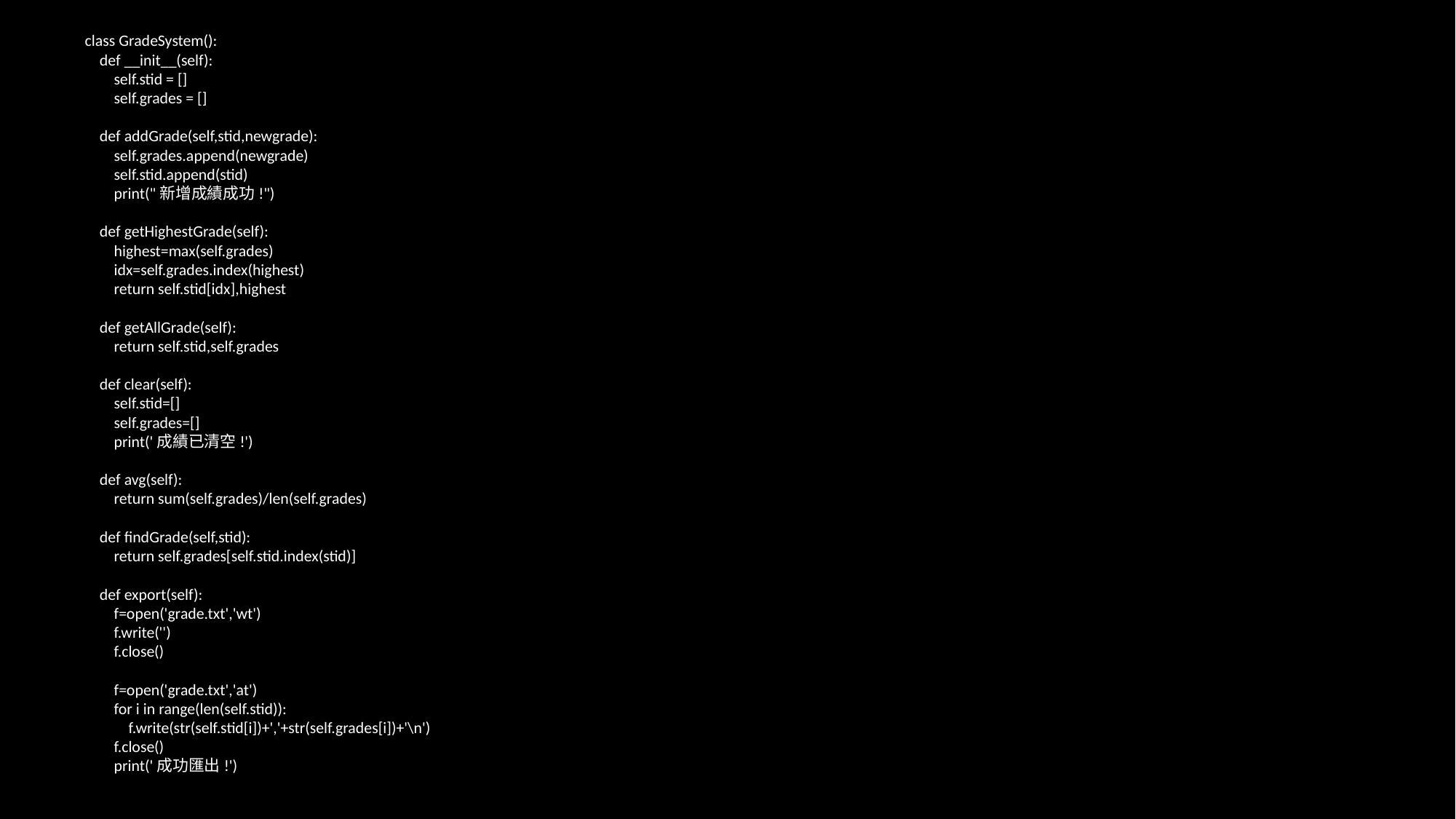

class GradeSystem():
    def __init__(self):
        self.stid = []
        self.grades = []

    def addGrade(self,stid,newgrade):
        self.grades.append(newgrade)
        self.stid.append(stid)
        print("新增成績成功!")

    def getHighestGrade(self):
        highest=max(self.grades)
        idx=self.grades.index(highest)
        return self.stid[idx],highest

    def getAllGrade(self):
        return self.stid,self.grades

    def clear(self):
        self.stid=[]
        self.grades=[]
        print('成績已清空!')

    def avg(self):
        return sum(self.grades)/len(self.grades)

    def findGrade(self,stid):
        return self.grades[self.stid.index(stid)]

    def export(self):
        f=open('grade.txt','wt')
        f.write('')
        f.close()

        f=open('grade.txt','at')
        for i in range(len(self.stid)):
            f.write(str(self.stid[i])+','+str(self.grades[i])+'\n')
        f.close()
        print('成功匯出!')